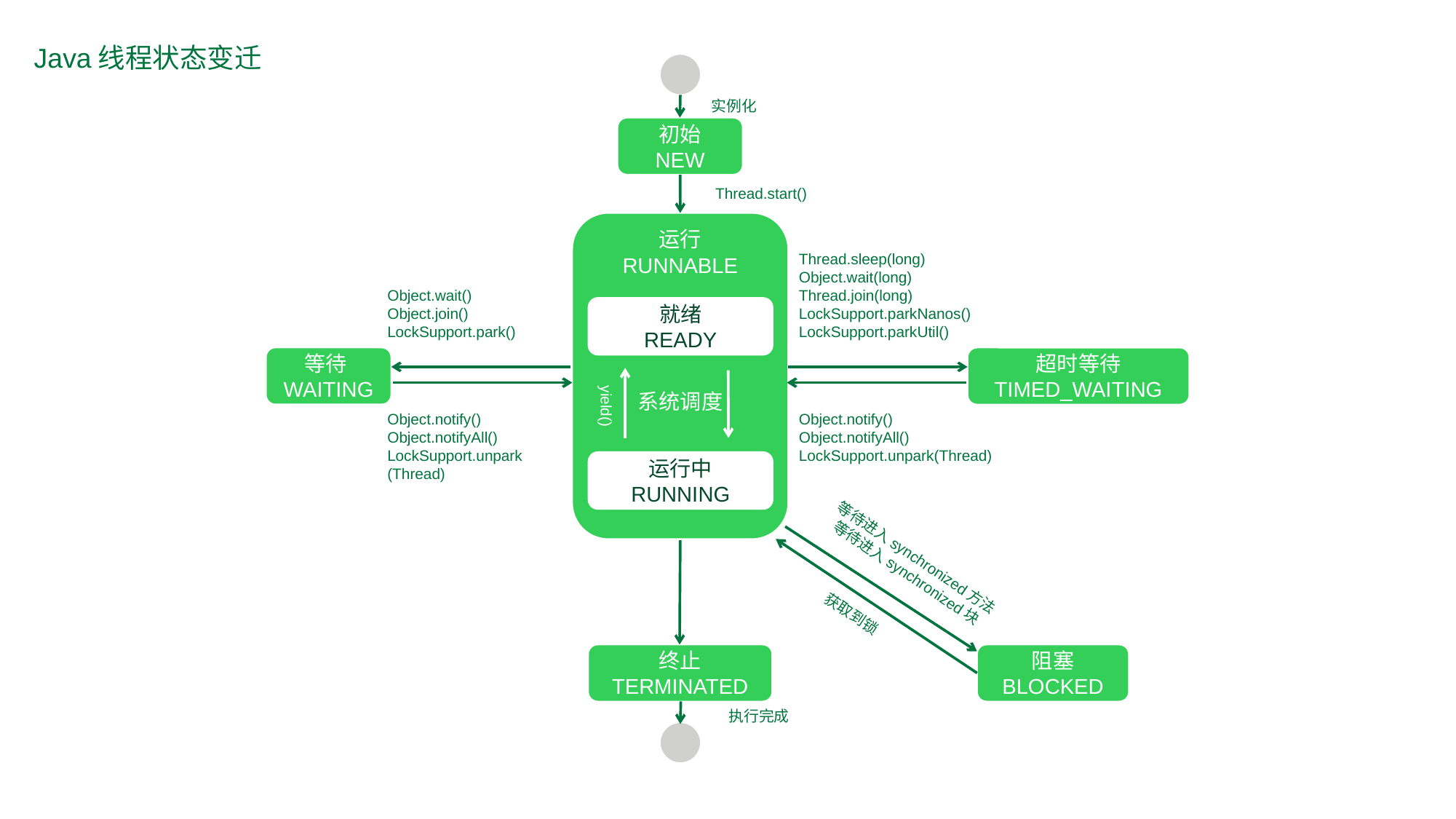

Java线程状态变迁

实例化
初始
NEW
Thread.start()

运行
RUNNABLE
Thread.sleep(long)
Object.wait(long)
Thread.join(long)
LockSupport.parkNanos()
LockSupport.parkUtil()
Object.wait()
Object.join()
LockSupport.park()
就绪
READY
等待WAITING
超时等待
TIMED_WAITING
系统调度
Object.notify()
Object.notifyAll()
LockSupport.unpark
(Thread)
Object.notify()
Object.notifyAll()
LockSupport.unpark(Thread)
运行中
RUNNING
终止
TERMINATED
阻塞
BLOCKED
等待进入synchronized方法
等待进入synchronized块
获取到锁
执行完成

yield()